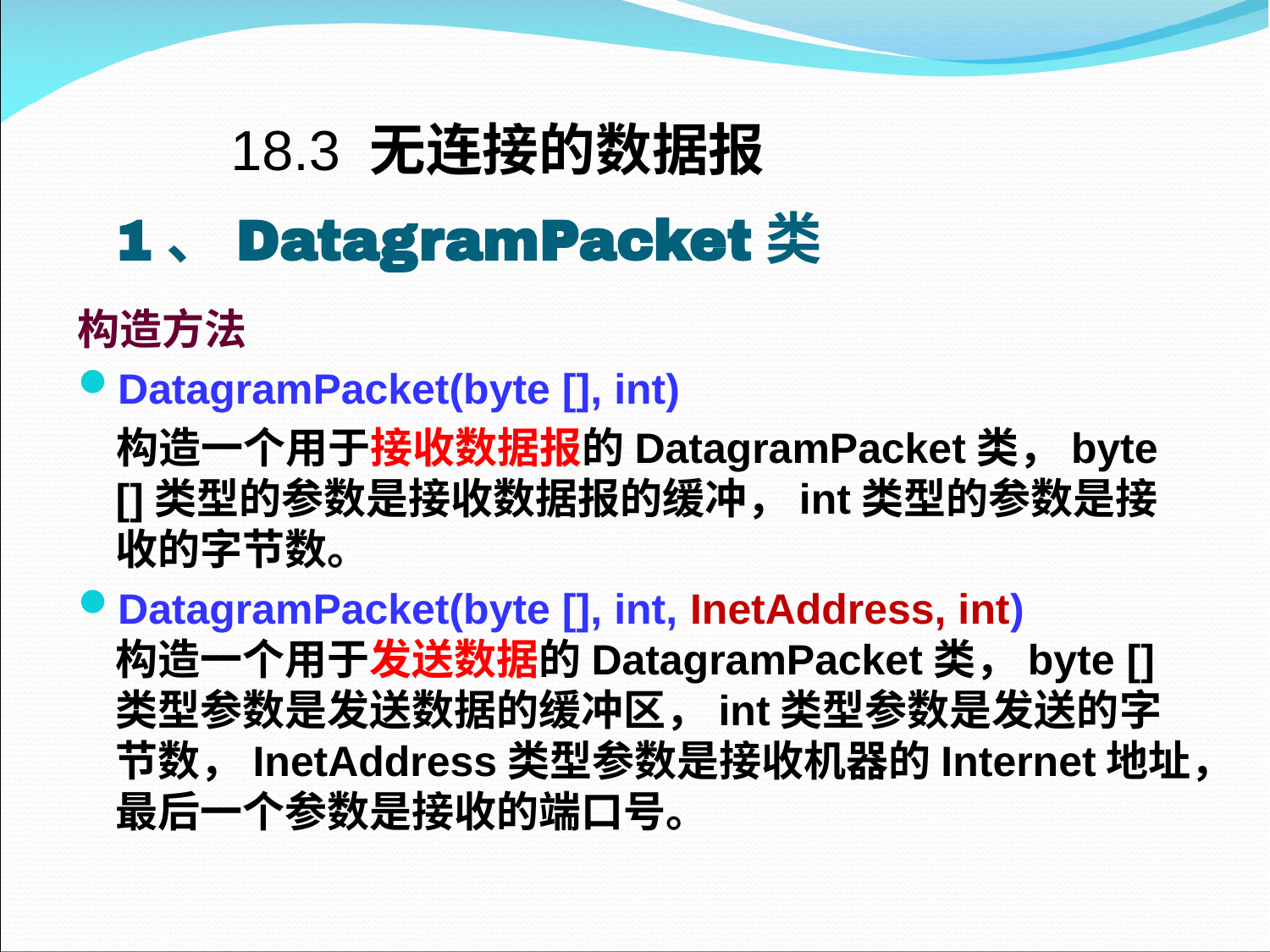

18.3 无连接的数据报
# 1、DatagramPacket类
构造方法
DatagramPacket(byte [], int)
   构造一个用于接收数据报的DatagramPacket类，byte []类型的参数是接收数据报的缓冲，int类型的参数是接收的字节数。
DatagramPacket(byte [], int, InetAddress, int)
构造一个用于发送数据的DatagramPacket类，byte []类型参数是发送数据的缓冲区，int类型参数是发送的字节数，InetAddress类型参数是接收机器的Internet地址，最后一个参数是接收的端口号。